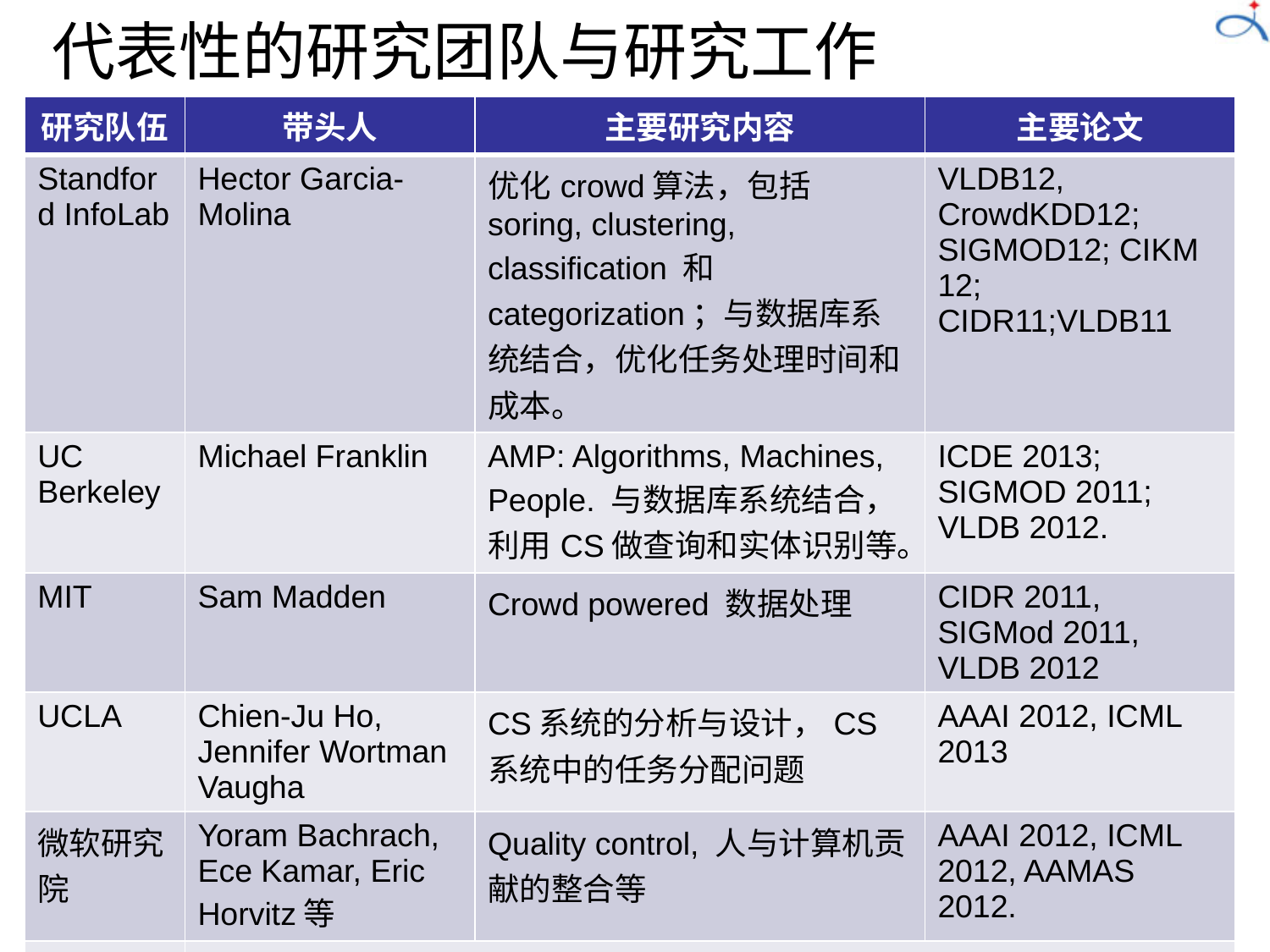

# 代表性的研究团队与研究工作
| 研究队伍 | 带头人 | 主要研究内容 | 主要论文 |
| --- | --- | --- | --- |
| Standford InfoLab | Hector Garcia-Molina | 优化crowd算法，包括soring, clustering, classification 和categorization；与数据库系统结合，优化任务处理时间和成本。 | VLDB12, CrowdKDD12; SIGMOD12; CIKM 12; CIDR11;VLDB11 |
| UC Berkeley | Michael Franklin | AMP: Algorithms, Machines, People. 与数据库系统结合，利用CS做查询和实体识别等。 | ICDE 2013; SIGMOD 2011; VLDB 2012. |
| MIT | Sam Madden | Crowd powered 数据处理 | CIDR 2011, SIGMod 2011, VLDB 2012 |
| UCLA | Chien-Ju Ho, Jennifer Wortman Vaugha | CS系统的分析与设计，CS系统中的任务分配问题 | AAAI 2012, ICML 2013 |
| 微软研究院 | Yoram Bachrach, Ece Kamar, Eric Horvitz等 | Quality control, 人与计算机贡献的整合等 | AAAI 2012, ICML 2012, AAMAS 2012. |
| 其他 | 华盛顿大学：Daniel S. Weld；Wiscosin: Anhai Dong; CMU: Jason I. Hong. Taiwan Sinica: Sheng-wei Chen. |  |  |